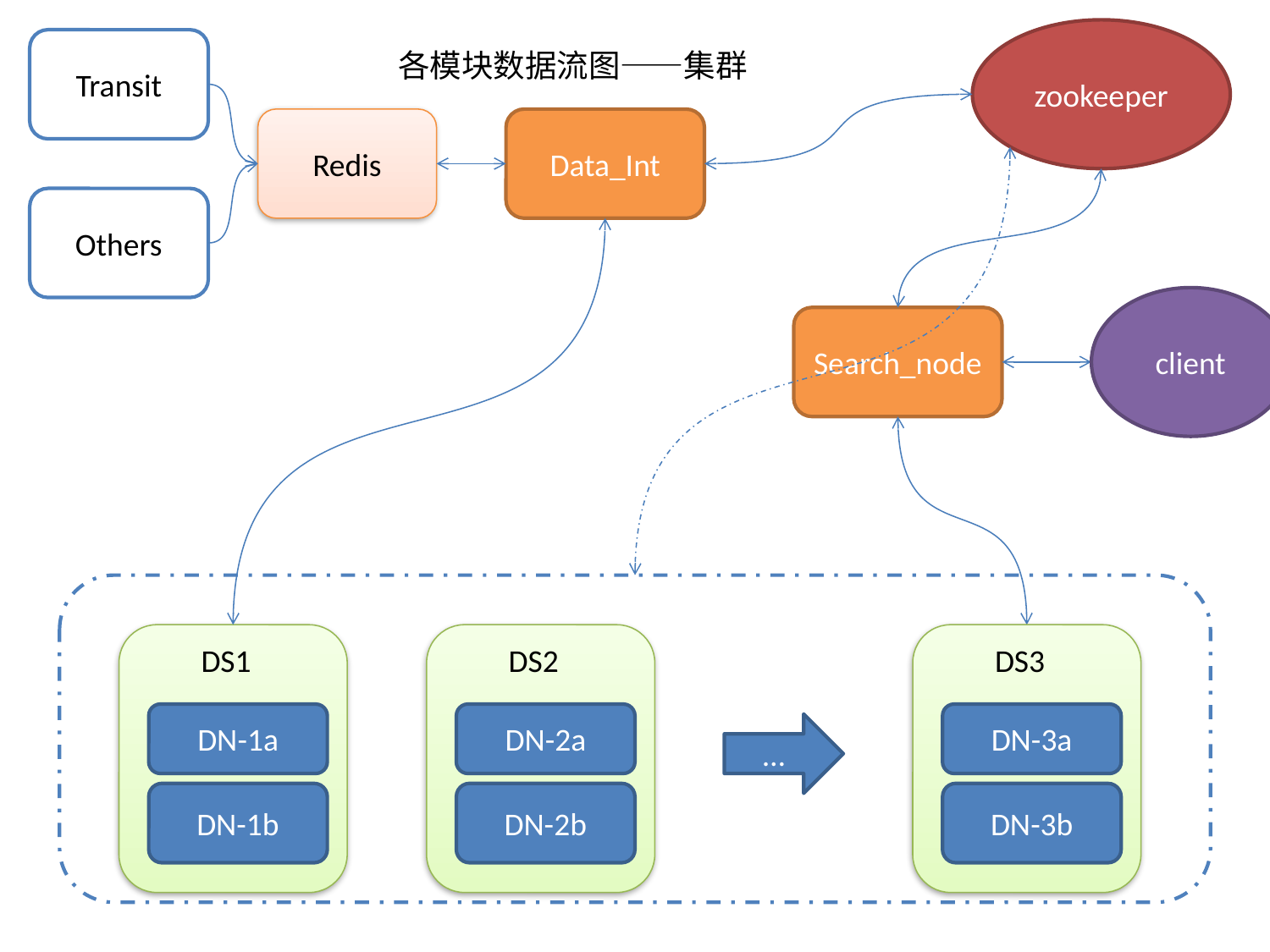

zookeeper
Transit
各模块数据流图——集群
Redis
Data_Int
Others
client
Search_node

DS1
DS2
DS3
DN-1a
DN-2a
DN-3a
…
DN-1b
DN-2b
DN-3b